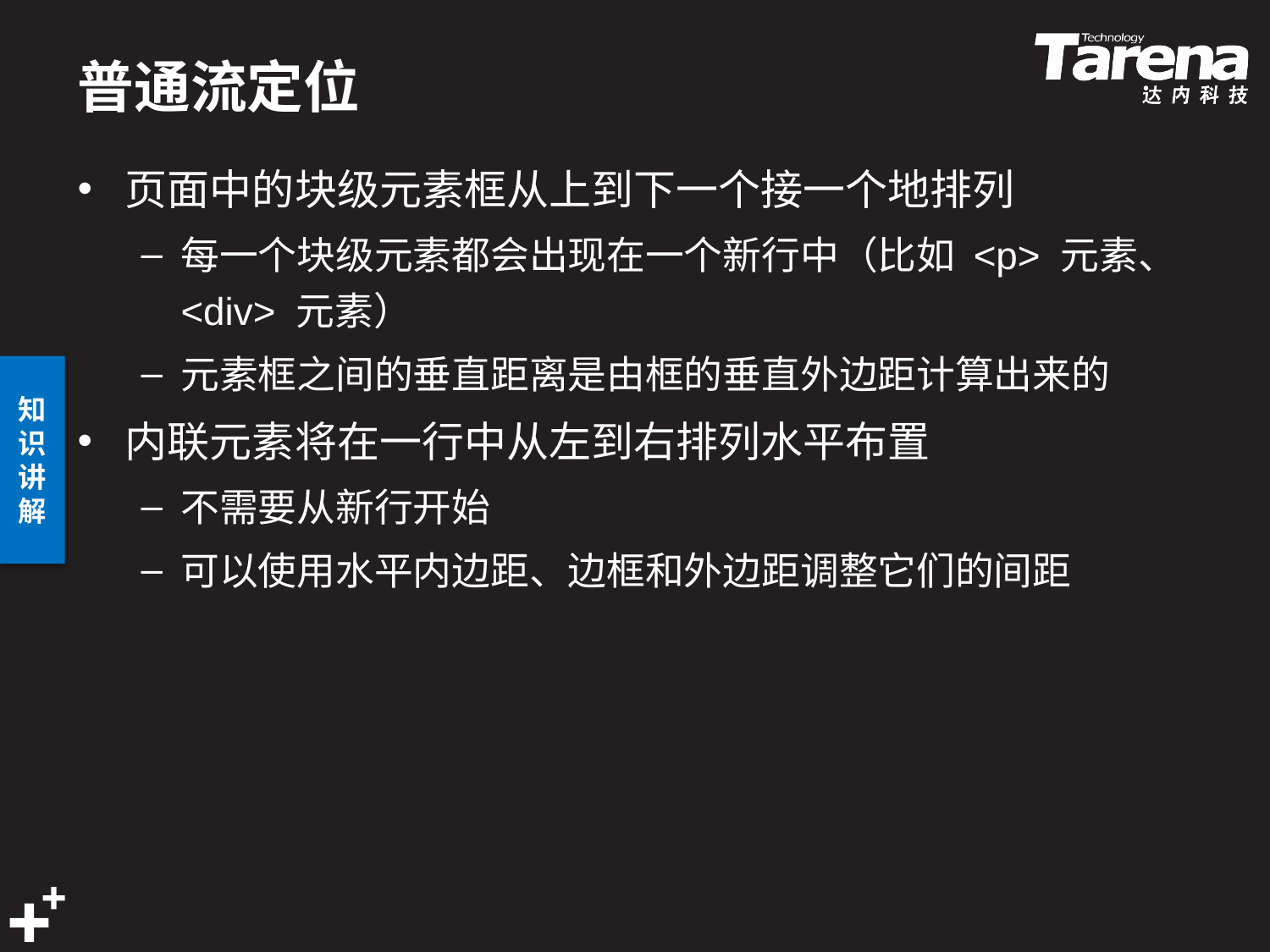

# 普通流定位
页面中的块级元素框从上到下一个接一个地排列
每一个块级元素都会出现在一个新行中（比如 <p> 元素、<div> 元素）
元素框之间的垂直距离是由框的垂直外边距计算出来的
内联元素将在一行中从左到右排列水平布置
不需要从新行开始
可以使用水平内边距、边框和外边距调整它们的间距